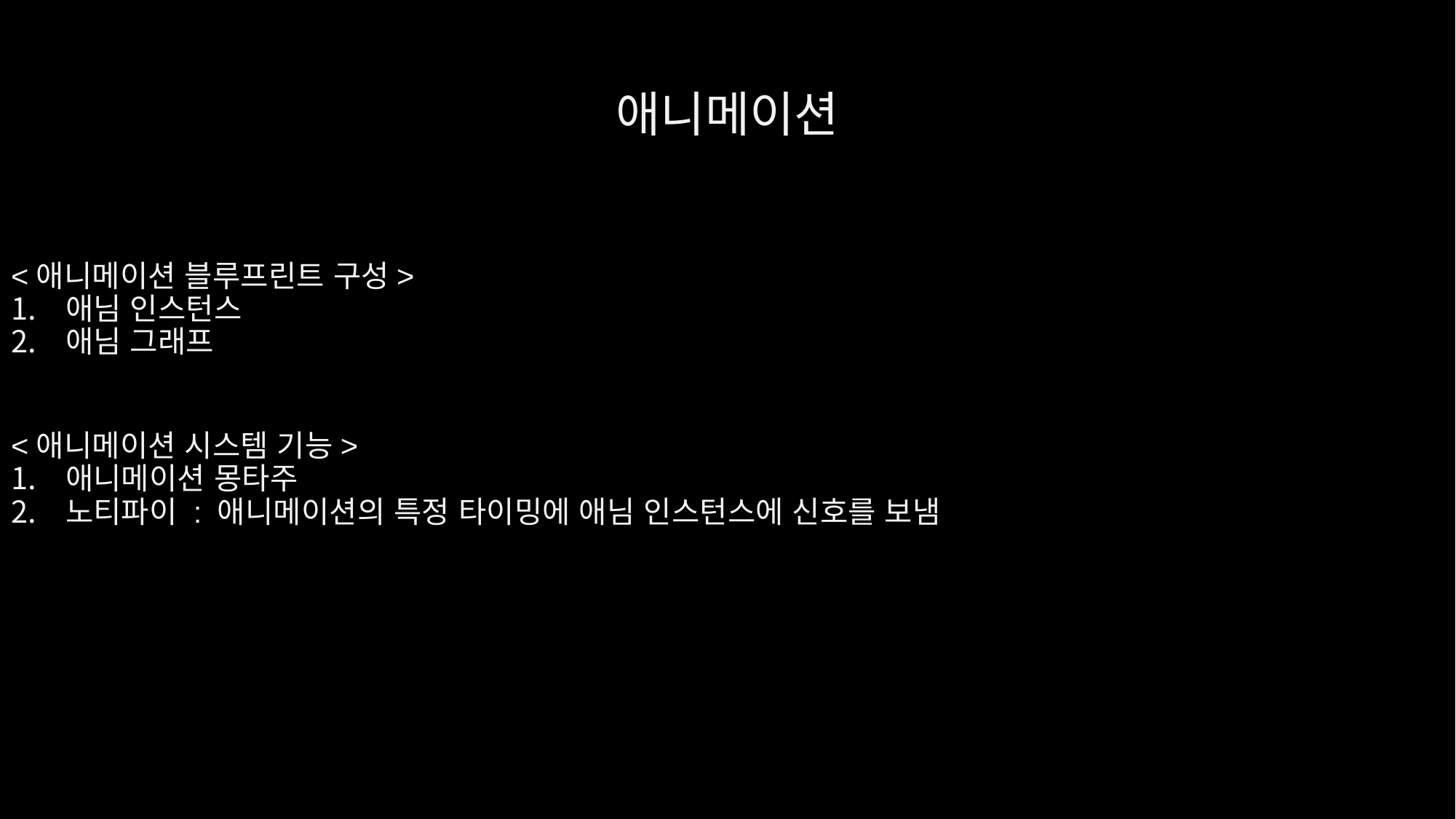

# 애니메이션
<애니메이션 블루프린트 구성>
애님 인스턴스
애님 그래프
<애니메이션 시스템 기능>
애니메이션 몽타주
노티파이 : 애니메이션의 특정 타이밍에 애님 인스턴스에 신호를 보냄